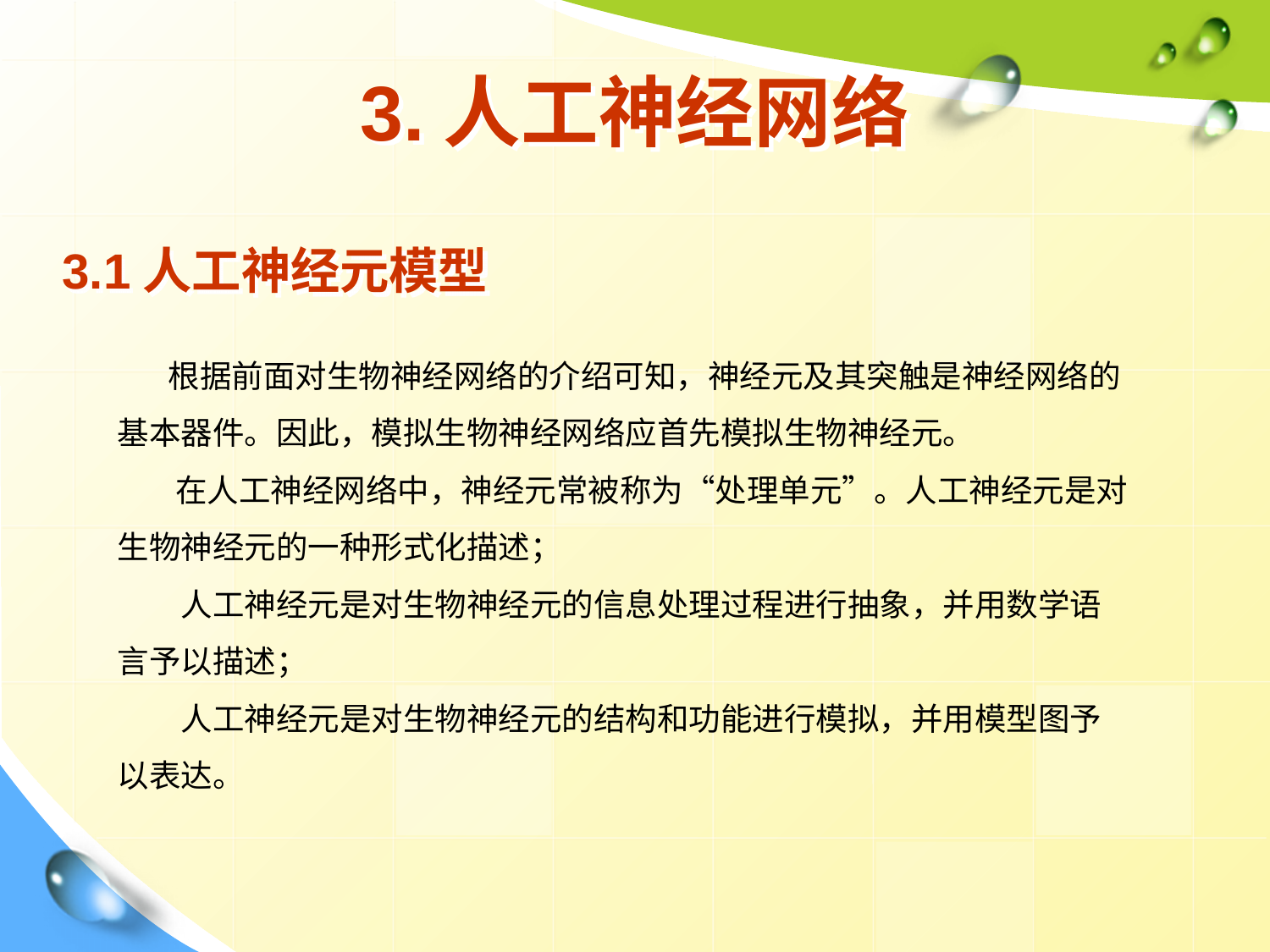

# 3.人工神经网络

3.1人工神经元模型
      根据前面对生物神经网络的介绍可知，神经元及其突触是神经网络的基本器件。因此，模拟生物神经网络应首先模拟生物神经元。
       在人工神经网络中，神经元常被称为“处理单元”。人工神经元是对生物神经元的一种形式化描述；
　　人工神经元是对生物神经元的信息处理过程进行抽象，并用数学语言予以描述；
　　人工神经元是对生物神经元的结构和功能进行模拟，并用模型图予以表达。